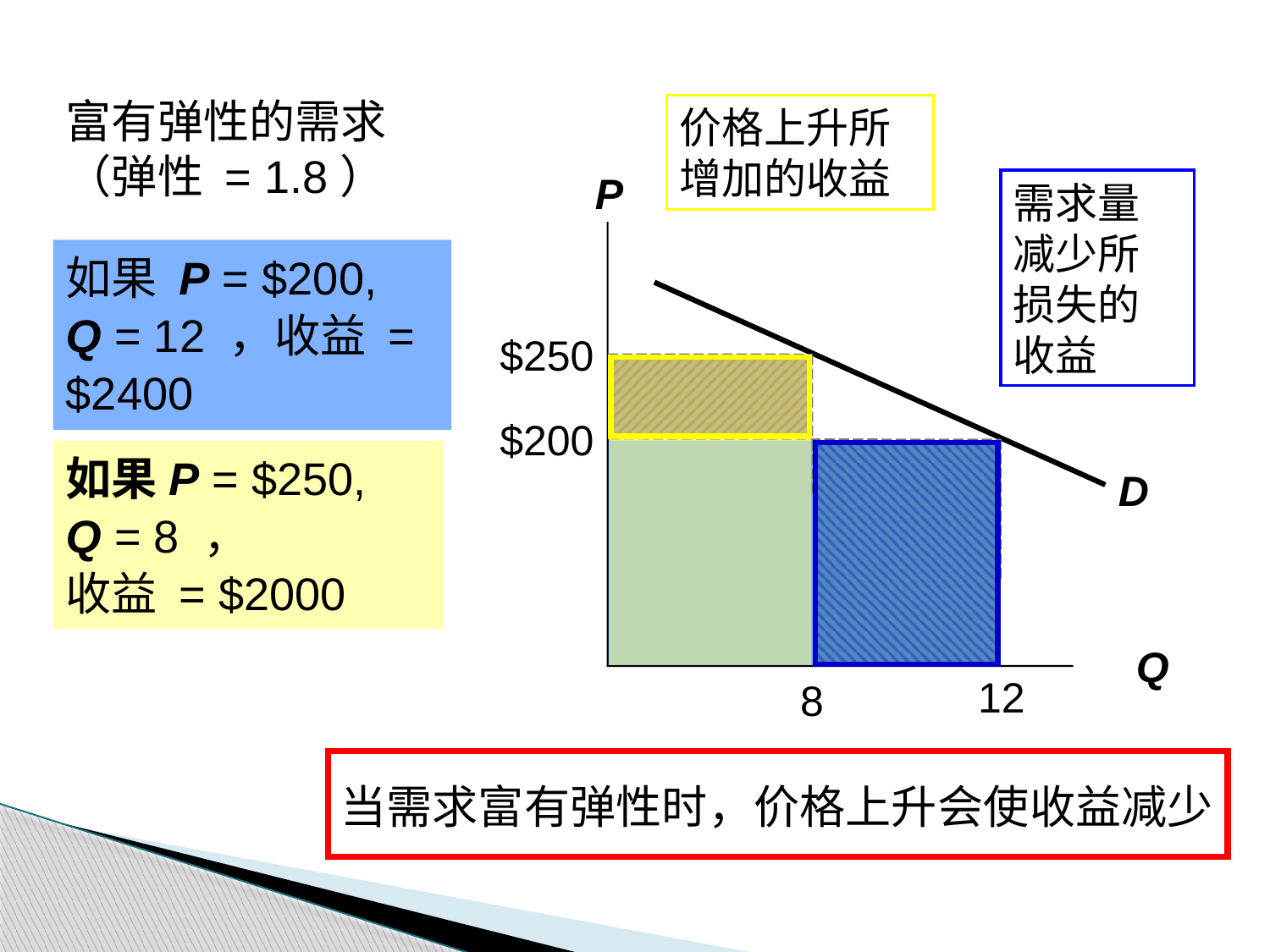

富有弹性的需求
（弹性 = 1.8）
价格上升所增加的收益
P

Q
需求量减少所损失的收益
如果 P = $200,
Q = 12 ，收益 = $2400
$200

12

D
$250

8

如果P = $250,
Q = 8 ，
收益 = $2000

当需求富有弹性时，价格上升会使收益减少